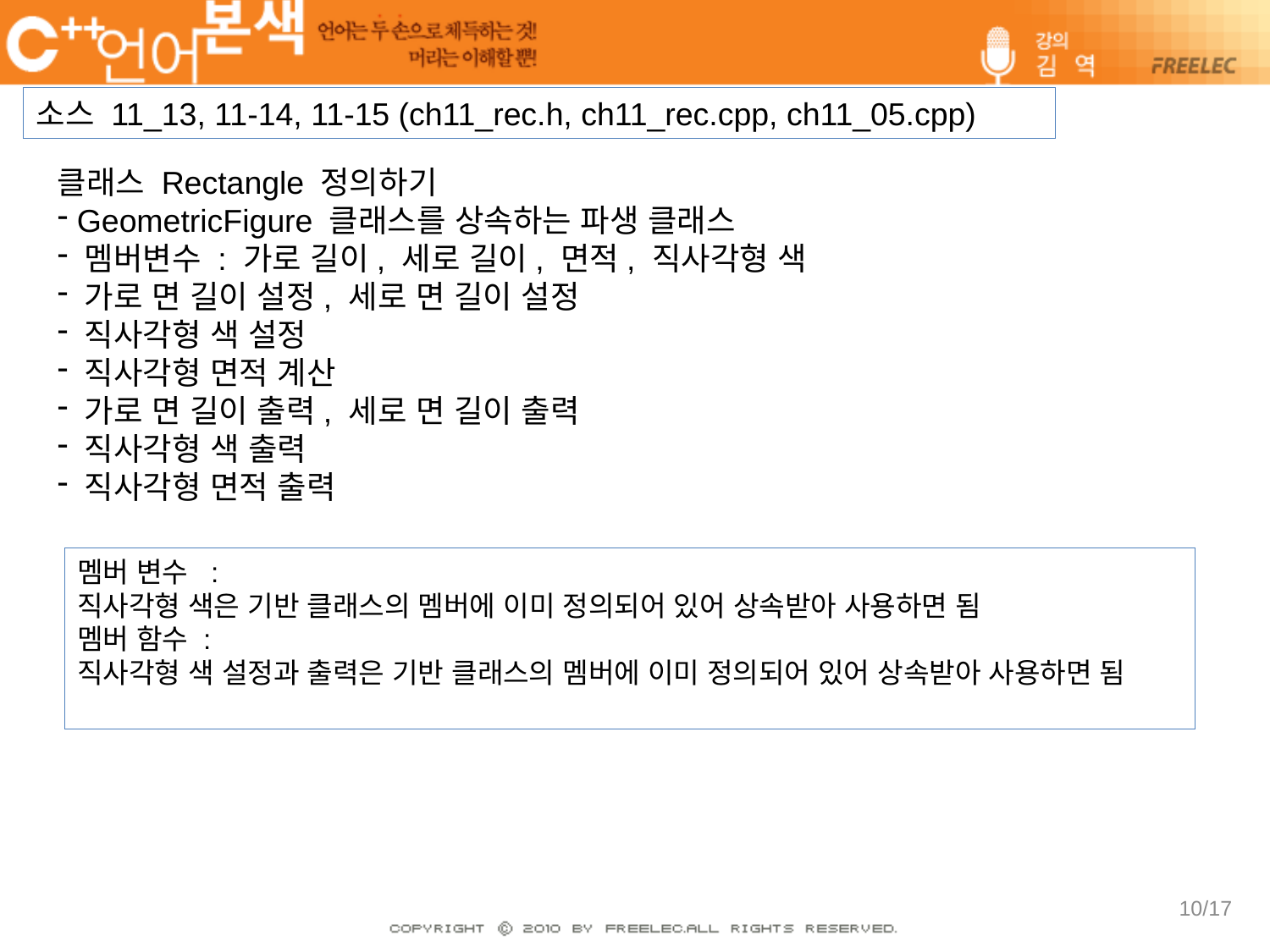

소스 11_13, 11-14, 11-15 (ch11_rec.h, ch11_rec.cpp, ch11_05.cpp)
클래스 Rectangle 정의하기
 GeometricFigure 클래스를 상속하는 파생 클래스
 멤버변수 : 가로 길이, 세로 길이, 면적, 직사각형 색
 가로 면 길이 설정, 세로 면 길이 설정
 직사각형 색 설정
 직사각형 면적 계산
 가로 면 길이 출력, 세로 면 길이 출력
 직사각형 색 출력
 직사각형 면적 출력
멤버 변수  :
직사각형 색은 기반 클래스의 멤버에 이미 정의되어 있어 상속받아 사용하면 됨
멤버 함수 :
직사각형 색 설정과 출력은 기반 클래스의 멤버에 이미 정의되어 있어 상속받아 사용하면 됨

10/17